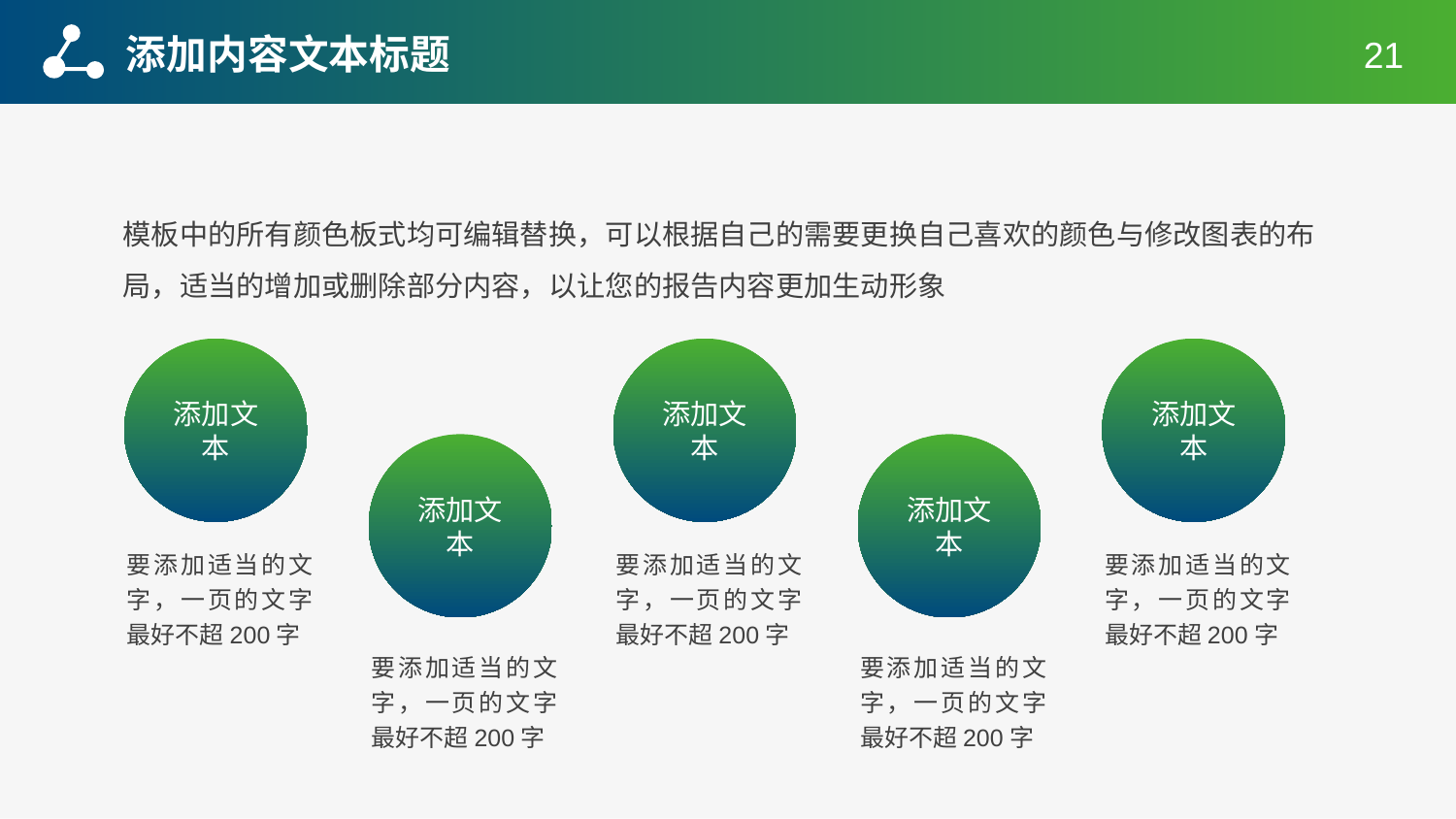

添加内容文本标题

21
模板中的所有颜色板式均可编辑替换，可以根据自己的需要更换自己喜欢的颜色与修改图表的布局，适当的增加或删除部分内容，以让您的报告内容更加生动形象
添加文本
添加文本
添加文本
添加文本
添加文本
要添加适当的文字，一页的文字最好不超200字
要添加适当的文字，一页的文字最好不超200字
要添加适当的文字，一页的文字最好不超200字
要添加适当的文字，一页的文字最好不超200字
要添加适当的文字，一页的文字最好不超200字